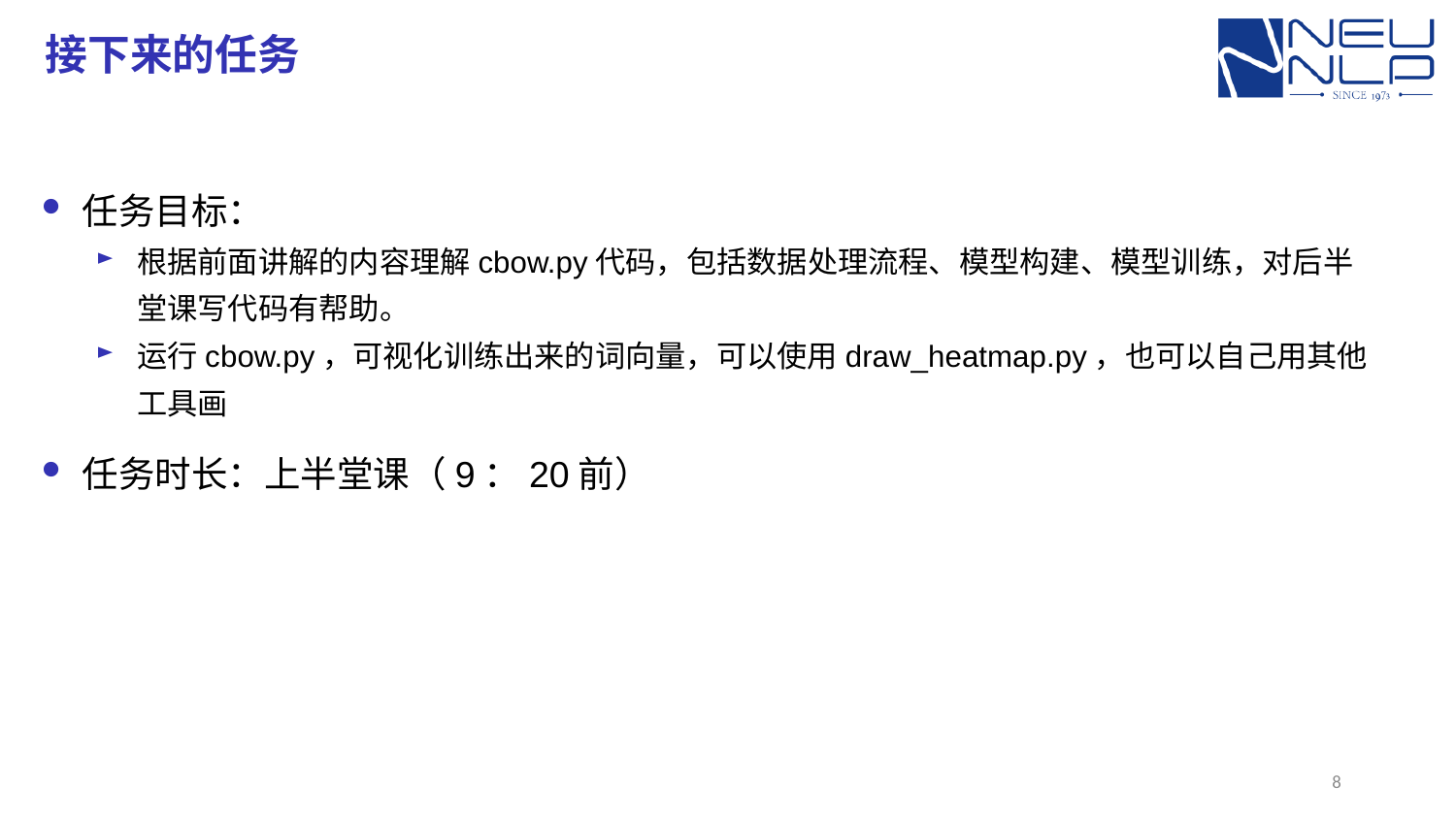

# 接下来的任务
任务目标：
根据前面讲解的内容理解cbow.py代码，包括数据处理流程、模型构建、模型训练，对后半堂课写代码有帮助。
运行cbow.py，可视化训练出来的词向量，可以使用draw_heatmap.py，也可以自己用其他工具画
任务时长：上半堂课（9：20前）
8